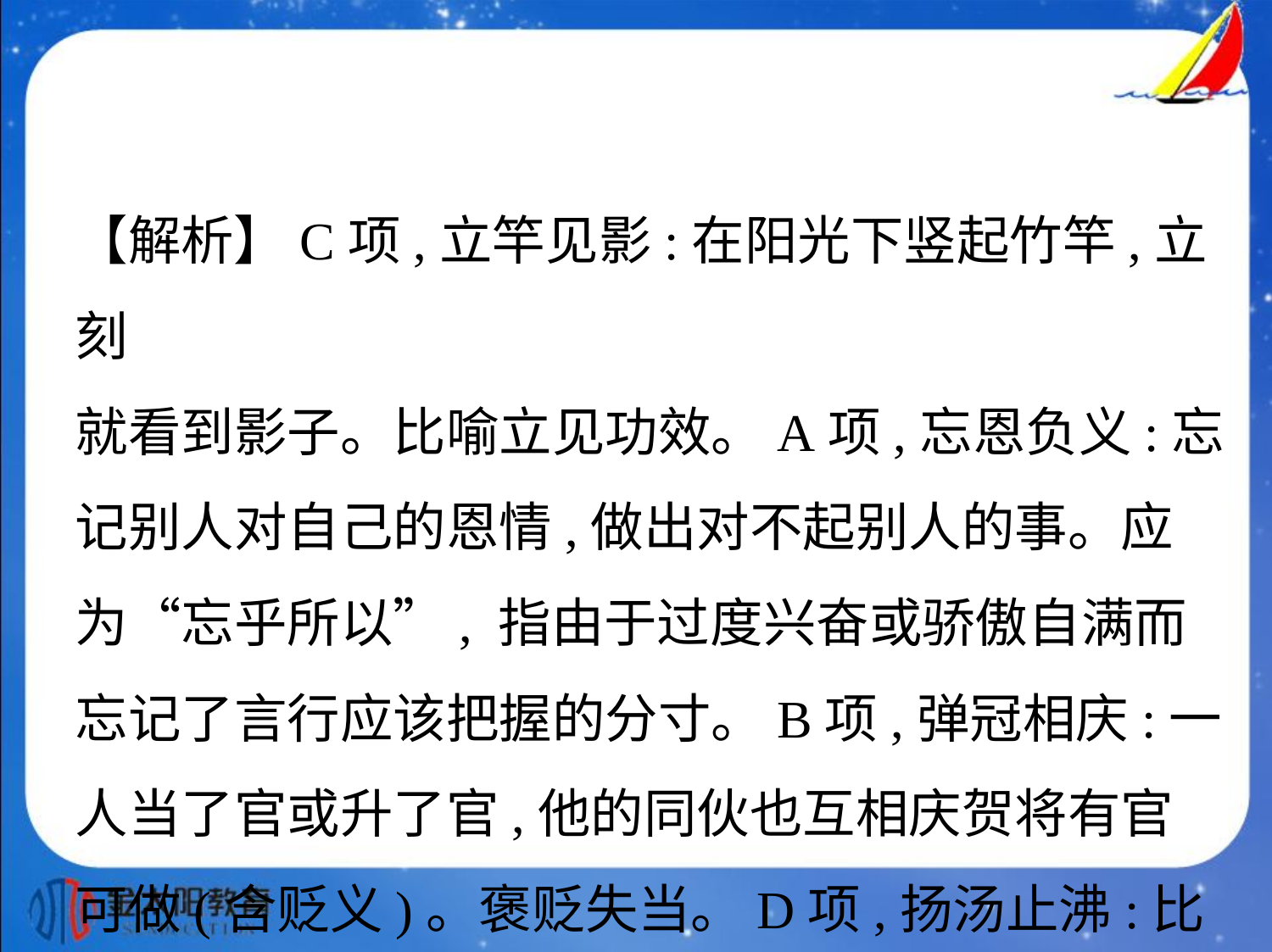

【解析】C项,立竿见影:在阳光下竖起竹竿,立刻
就看到影子。比喻立见功效。A项,忘恩负义:忘
记别人对自己的恩情,做出对不起别人的事。应
为“忘乎所以”, 指由于过度兴奋或骄傲自满而
忘记了言行应该把握的分寸。B项,弹冠相庆:一
人当了官或升了官,他的同伙也互相庆贺将有官
可做(含贬义)。褒贬失当。D项,扬汤止沸:比喻